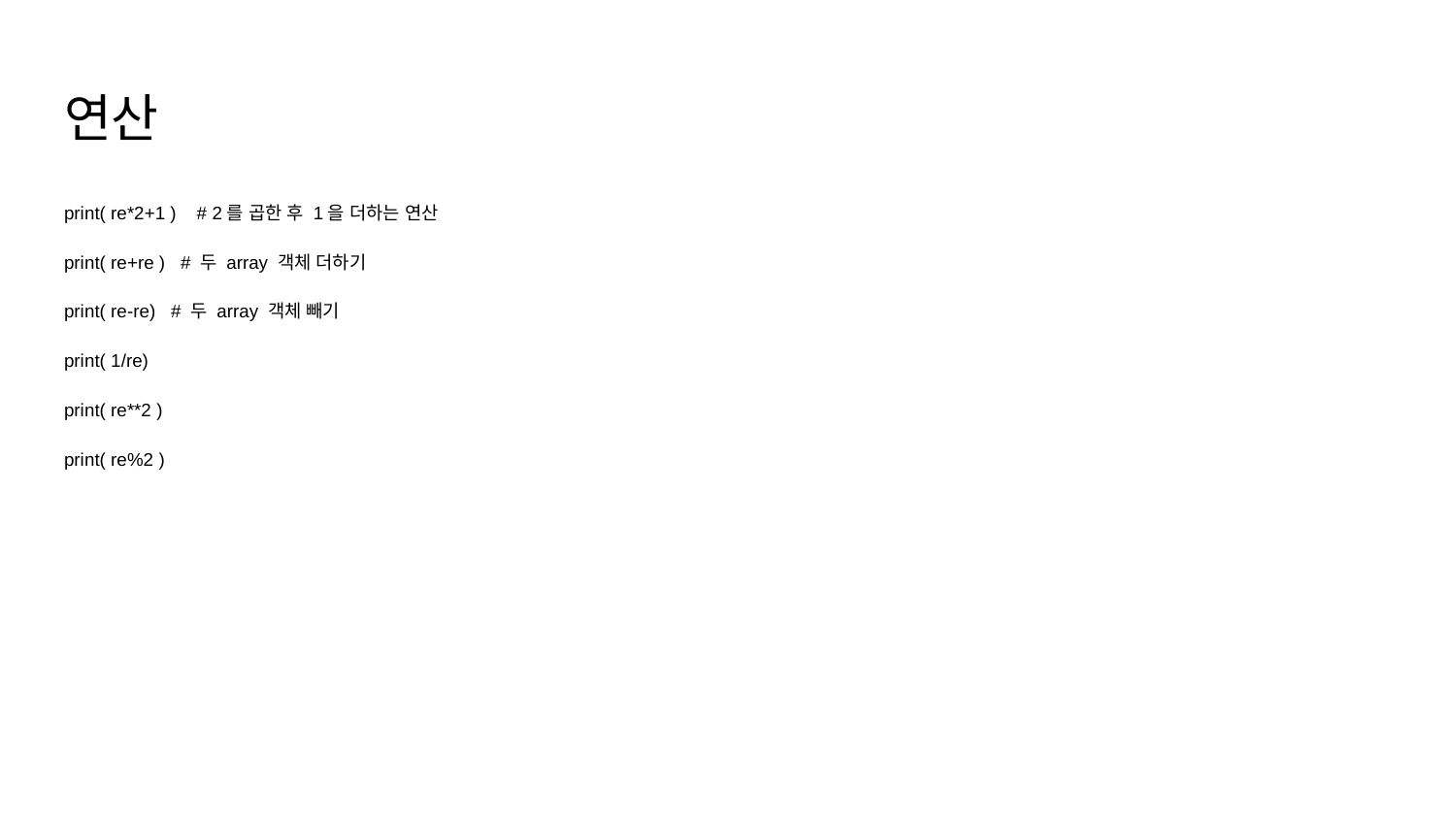

# 연산
print( re*2+1 )    # 2를 곱한 후 1을 더하는 연산
print( re+re )   # 두 array 객체 더하기
print( re-re)   # 두 array 객체 빼기
print( 1/re)
print( re**2 )
print( re%2 )